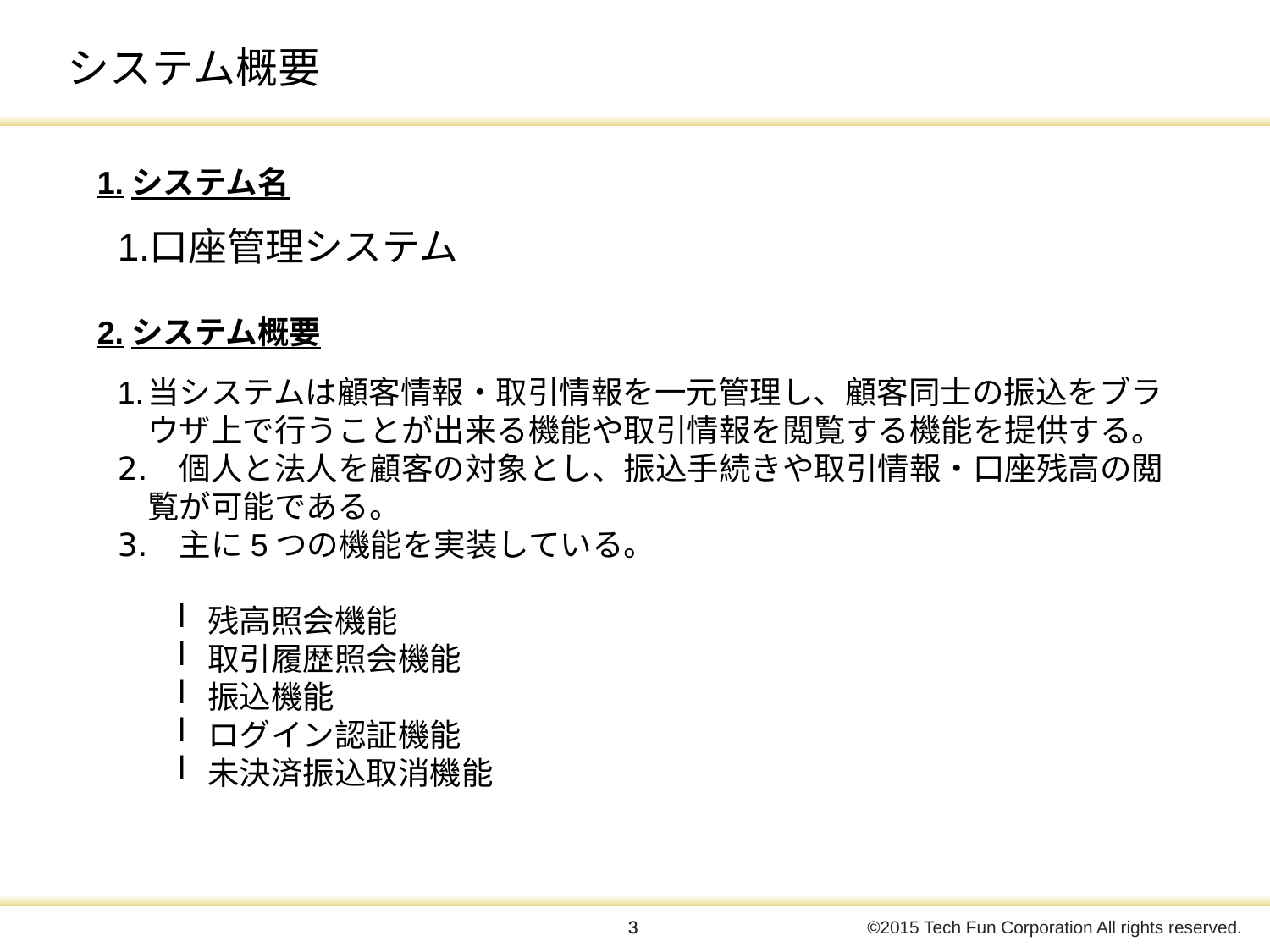

システム概要

1.システム名
口座管理システム
2.システム概要
当システムは顧客情報・取引情報を一元管理し、顧客同士の振込をブラウザ上で行うことが出来る機能や取引情報を閲覧する機能を提供する。
　個人と法人を顧客の対象とし、振込手続きや取引情報・口座残高の閲覧が可能である。
　主に5つの機能を実装している。

残高照会機能
取引履歴照会機能
振込機能
ログイン認証機能
未決済振込取消機能
3
3
©2015 Tech Fun Corporation All rights reserved.